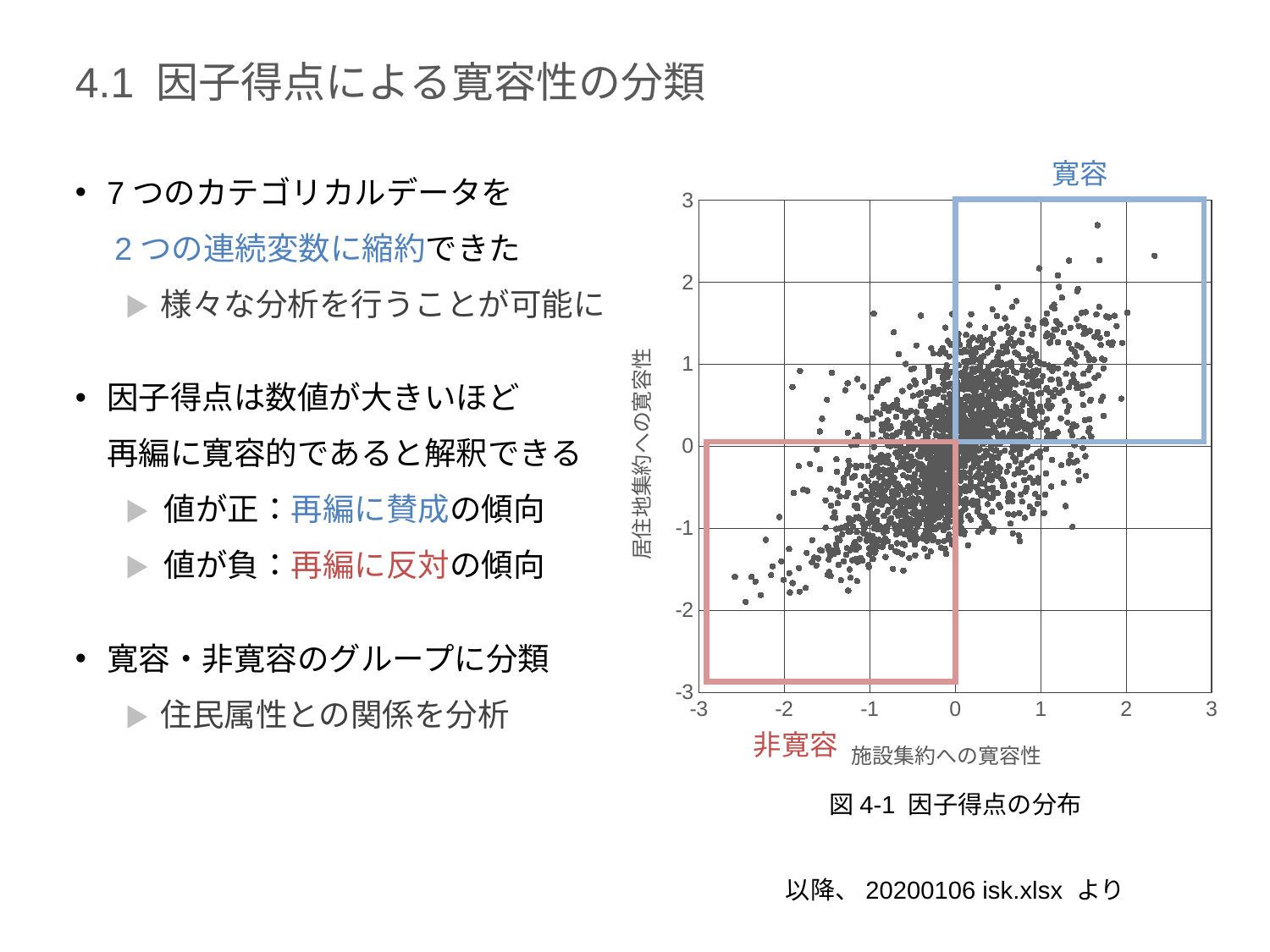

# 4.1 因子得点による寛容性の分類
寛容
7つのカテゴリカルデータを
　2つの連続変数に縮約できた
　　▶  様々な分析を行うことが可能に
因子得点は数値が大きいほど
　再編に寛容的であると解釈できる
　　▶  値が正：再編に賛成の傾向
　　▶  値が負：再編に反対の傾向
寛容・非寛容のグループに分類
　　▶  住民属性との関係を分析

### Chart

| Category | 地区縮退への寛容性 |
|---|---|

非寛容
図4-1 因子得点の分布
以降、20200106 isk.xlsx より